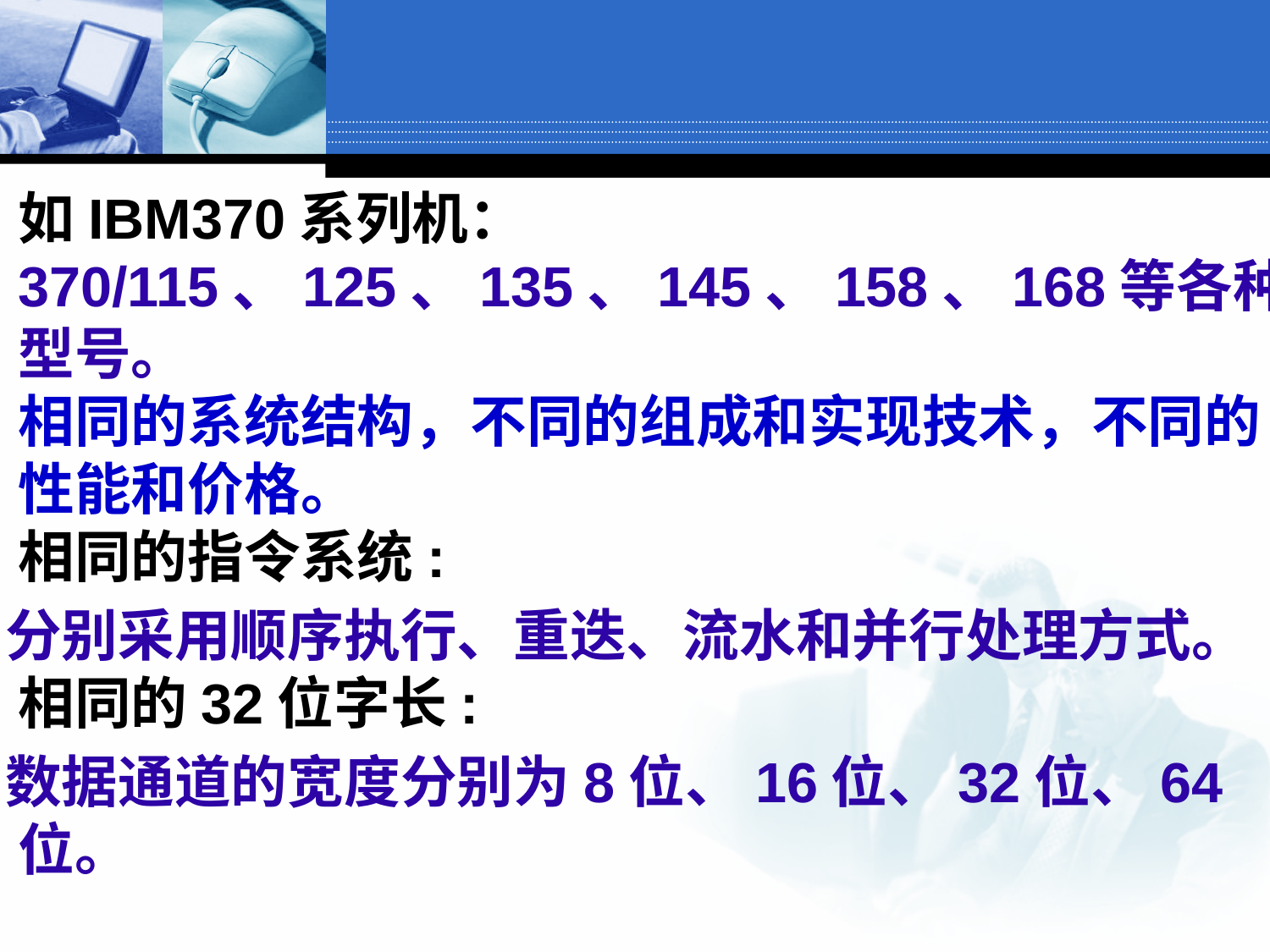

如IBM370系列机：
370/115、125、135、145、158、168等各种型号。
相同的系统结构，不同的组成和实现技术，不同的性能和价格。
相同的指令系统:
     分别采用顺序执行、重迭、流水和并行处理方式。
相同的32位字长:
     数据通道的宽度分别为8位、16位、32位、64位。